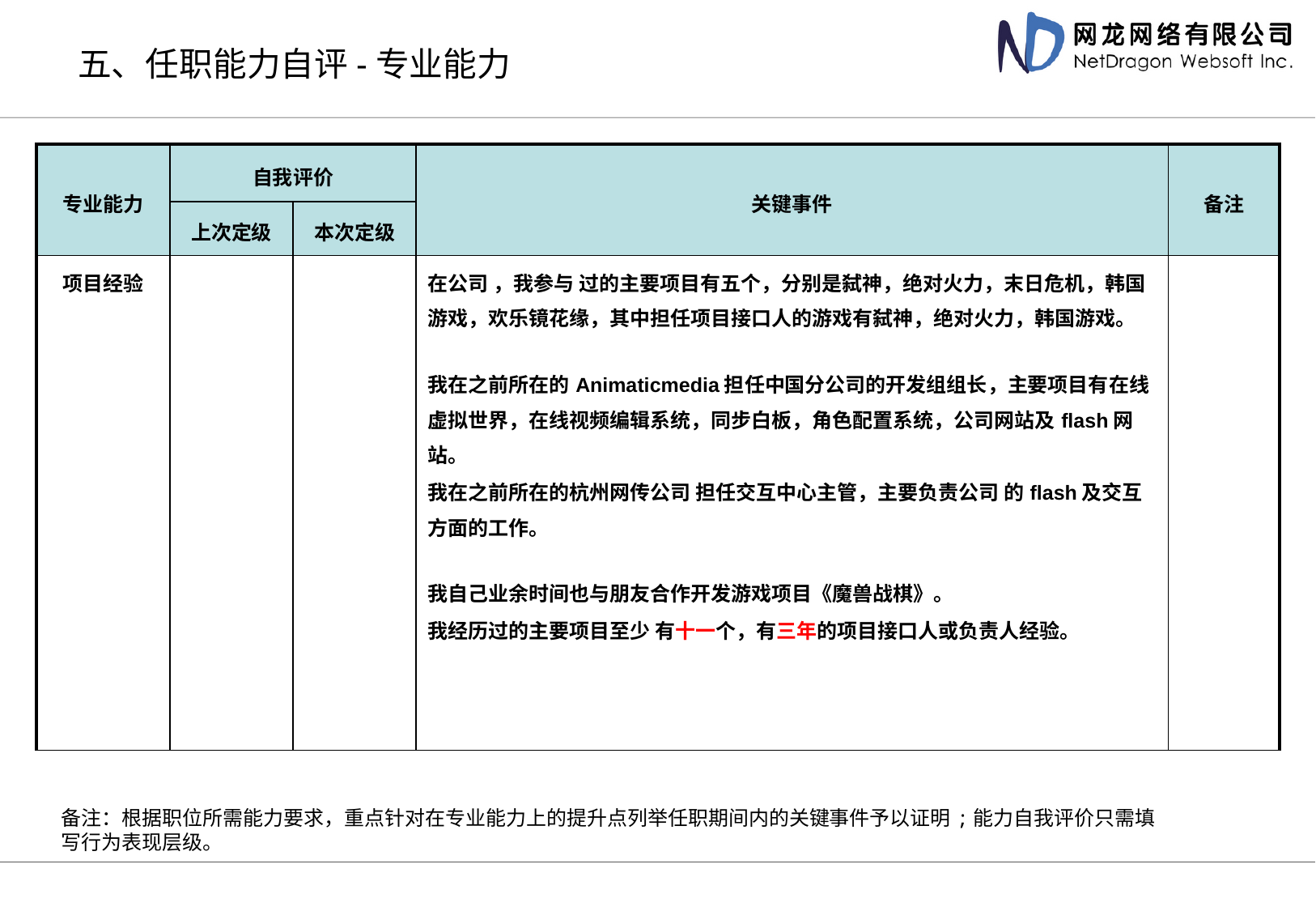

# 五、任职能力自评-专业能力
| 专业能力 | 自我评价 |  | 关键事件 | 备注 |
| --- | --- | --- | --- | --- |
|  | 上次定级 | 本次定级 |  |  |
| 项目经验 |  |  | 在公司 ，我参与 过的主要项目有五个，分别是弑神，绝对火力，末日危机，韩国游戏，欢乐镜花缘，其中担任项目接口人的游戏有弑神，绝对火力，韩国游戏。 我在之前所在的Animaticmedia担任中国分公司的开发组组长，主要项目有在线虚拟世界，在线视频编辑系统，同步白板，角色配置系统，公司网站及flash网站。 我在之前所在的杭州网传公司 担任交互中心主管，主要负责公司 的flash及交互 方面的工作。 我自己业余时间也与朋友合作开发游戏项目《魔兽战棋》。 我经历过的主要项目至少 有十一个，有三年的项目接口人或负责人经验。 |  |
备注：根据职位所需能力要求，重点针对在专业能力上的提升点列举任职期间内的关键事件予以证明;能力自我评价只需填写行为表现层级。